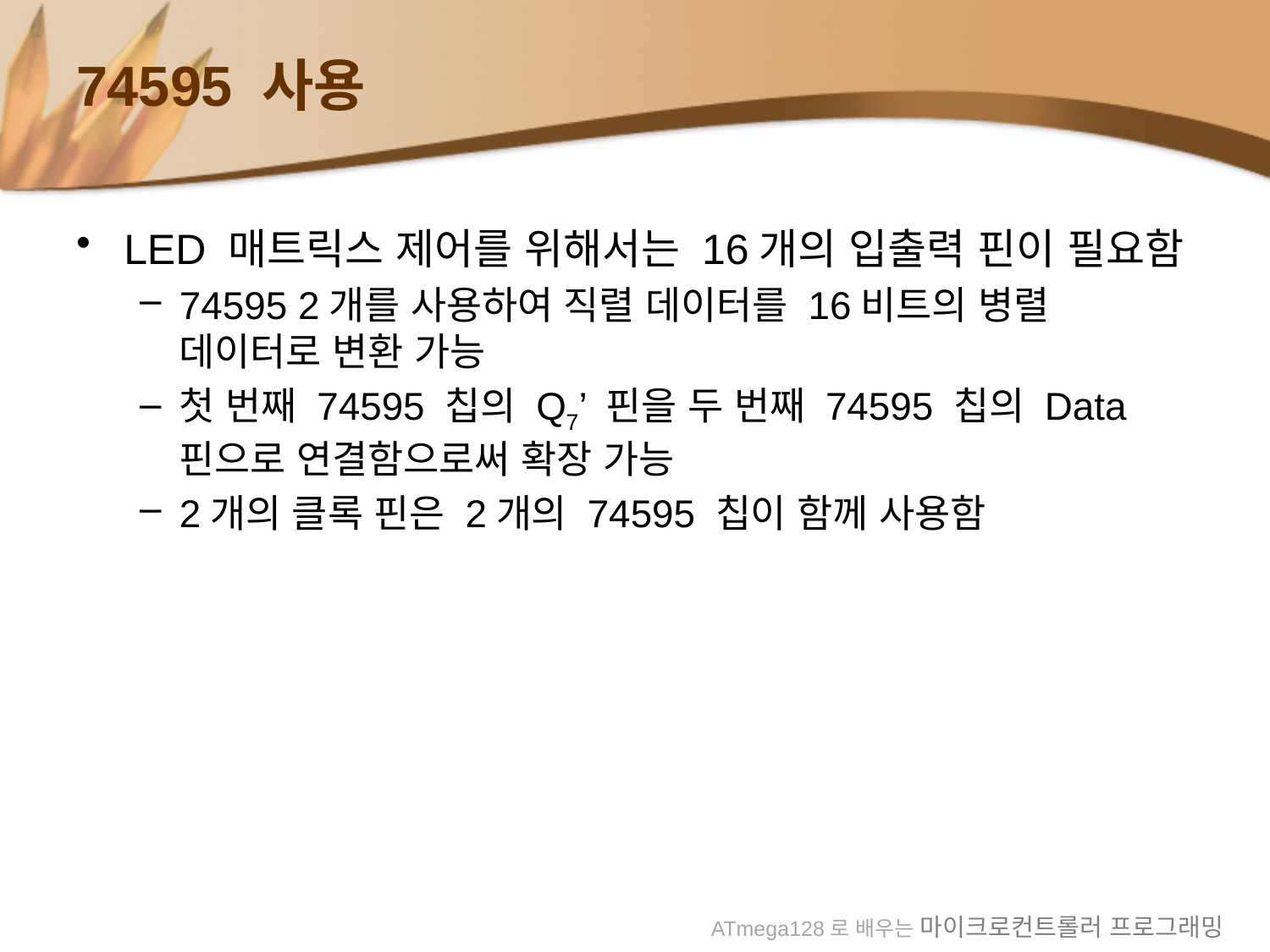

# 74595 사용
LED 매트릭스 제어를 위해서는 16개의 입출력 핀이 필요함
74595 2개를 사용하여 직렬 데이터를 16비트의 병렬 데이터로 변환 가능
첫 번째 74595 칩의 Q7’ 핀을 두 번째 74595 칩의 Data 핀으로 연결함으로써 확장 가능
2개의 클록 핀은 2개의 74595 칩이 함께 사용함